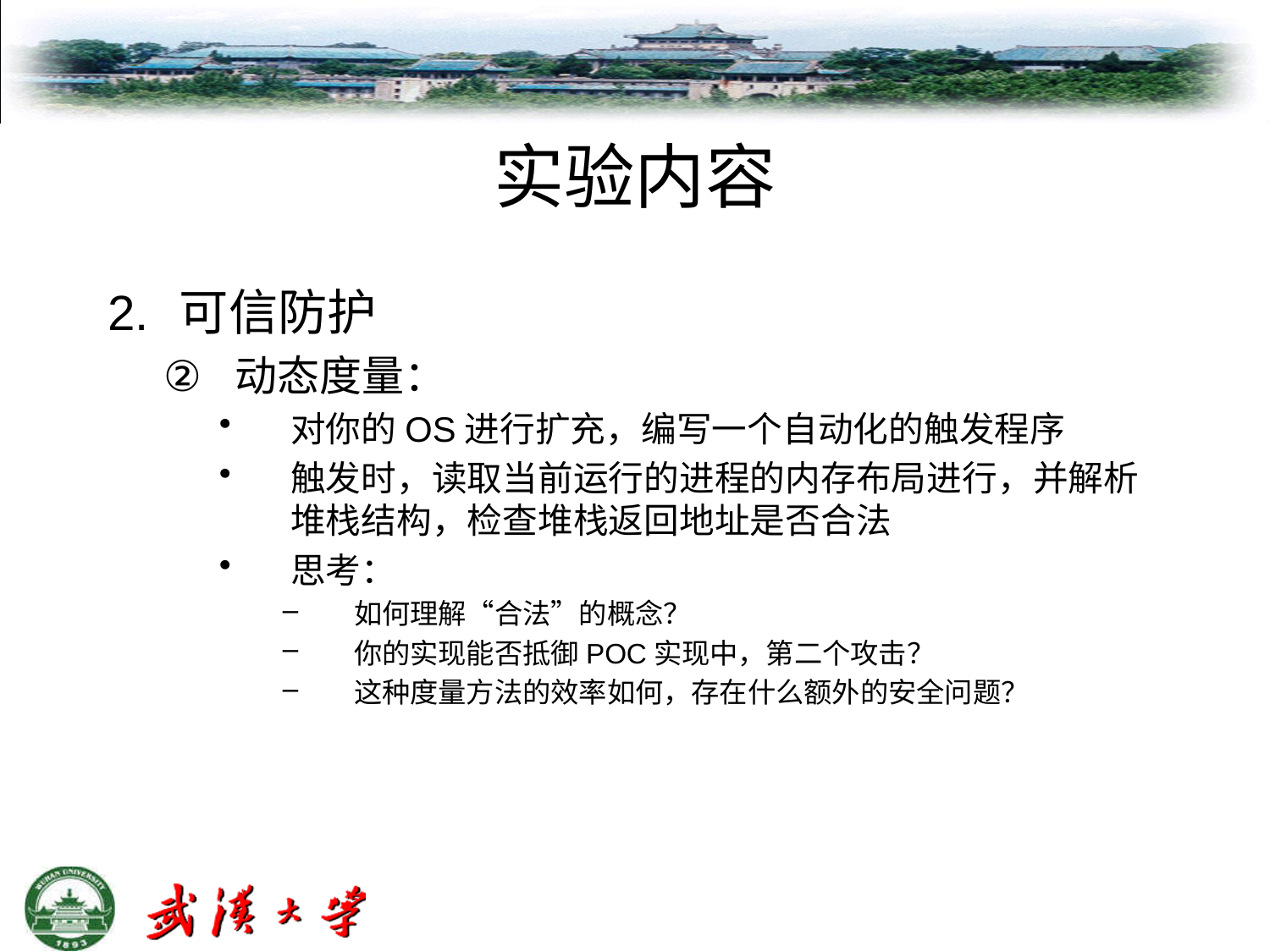

# 实验内容
可信防护
动态度量：
对你的OS进行扩充，编写一个自动化的触发程序
触发时，读取当前运行的进程的内存布局进行，并解析堆栈结构，检查堆栈返回地址是否合法
思考：
如何理解“合法”的概念？
你的实现能否抵御POC实现中，第二个攻击？
这种度量方法的效率如何，存在什么额外的安全问题？